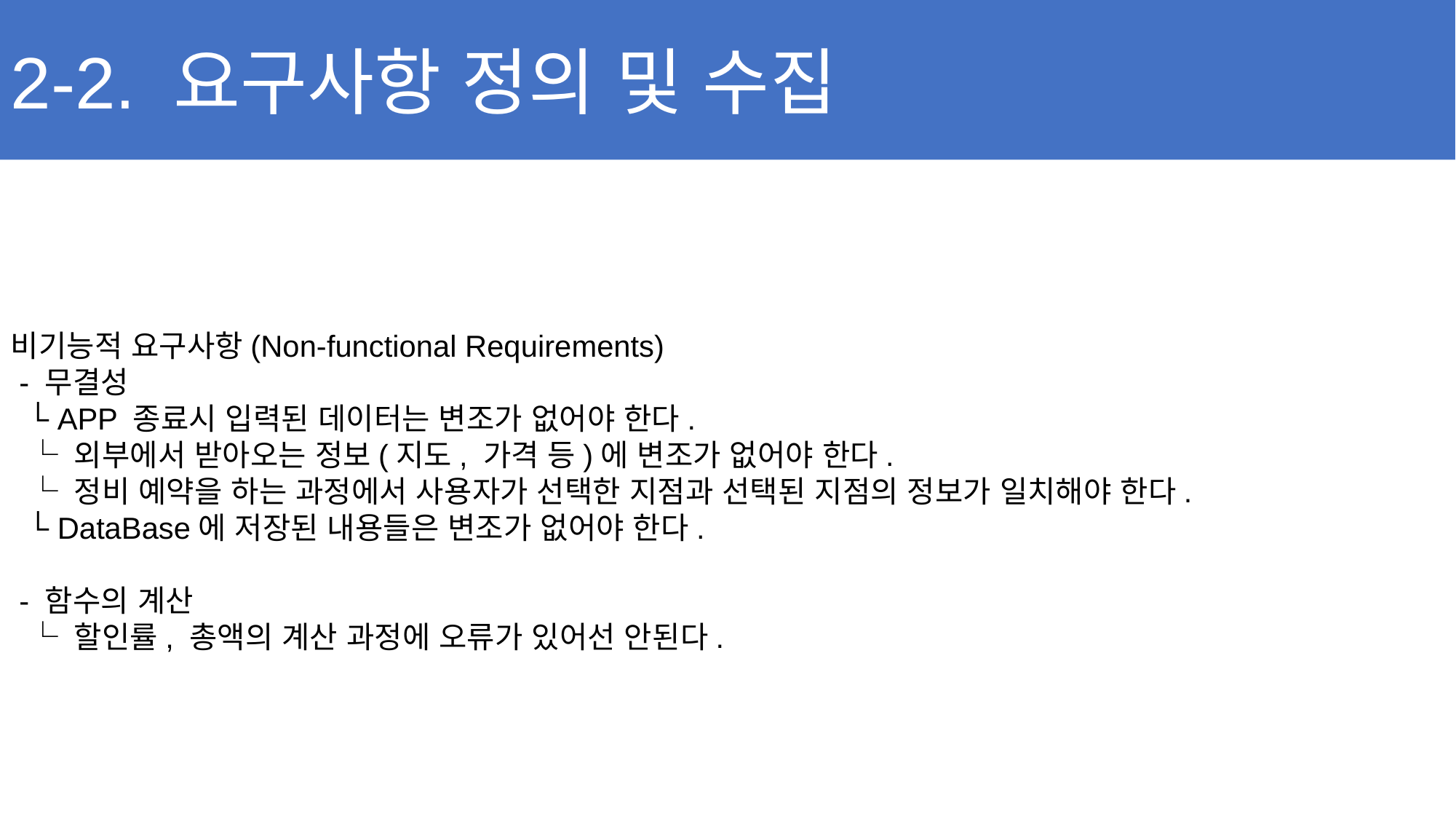

2-2. 요구사항 정의 및 수집
비기능적 요구사항(Non-functional Requirements)
 - 무결성
  └ APP 종료시 입력된 데이터는 변조가 없어야 한다.
  └ 외부에서 받아오는 정보(지도, 가격 등)에 변조가 없어야 한다.
  └ 정비 예약을 하는 과정에서 사용자가 선택한 지점과 선택된 지점의 정보가 일치해야 한다.
  └ DataBase에 저장된 내용들은 변조가 없어야 한다.

 - 함수의 계산
  └ 할인률, 총액의 계산 과정에 오류가 있어선 안된다.